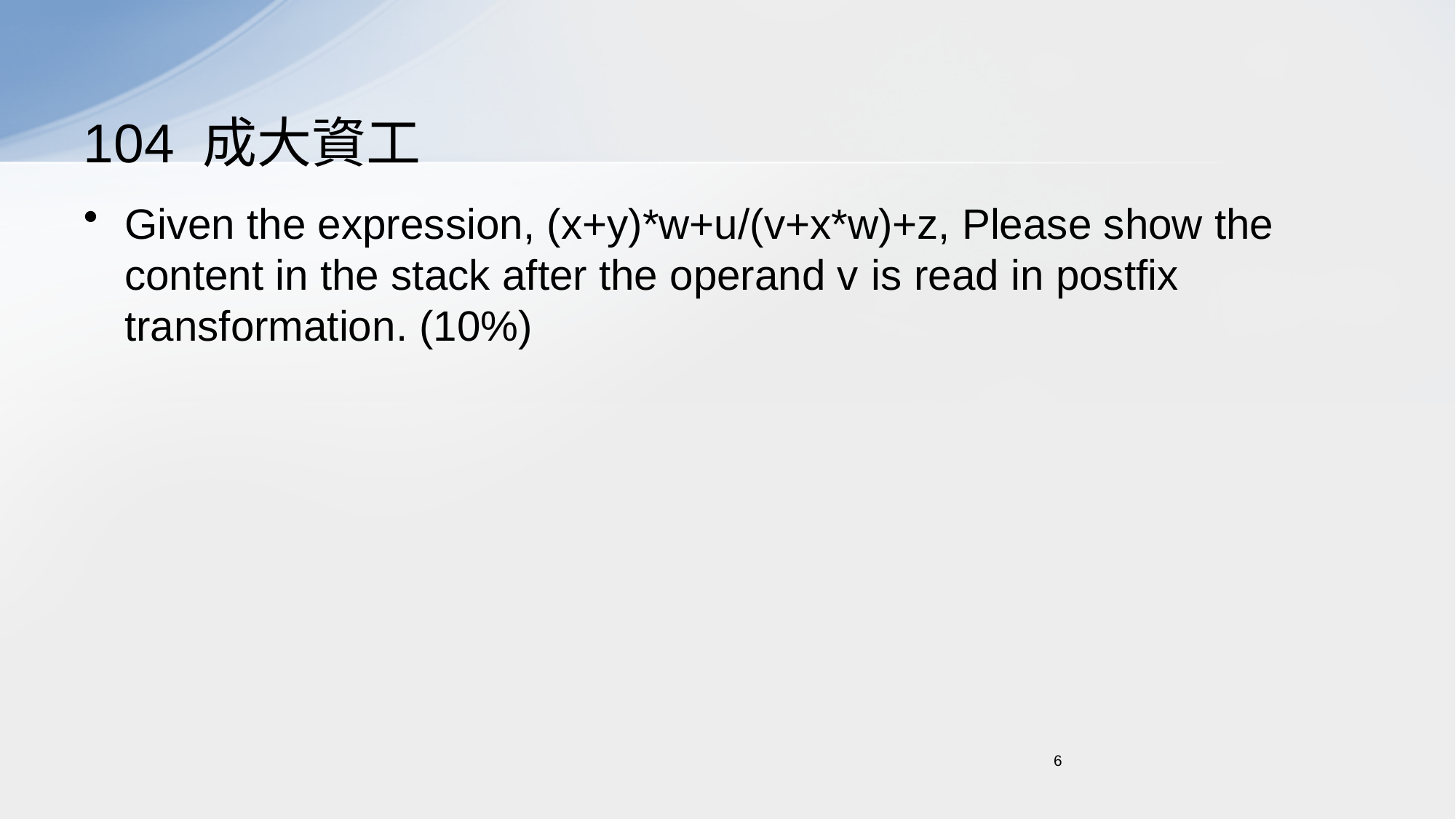

# 104 成大資工
Given the expression, (x+y)*w+u/(v+x*w)+z, Please show the content in the stack after the operand v is read in postfix transformation. (10%)
6